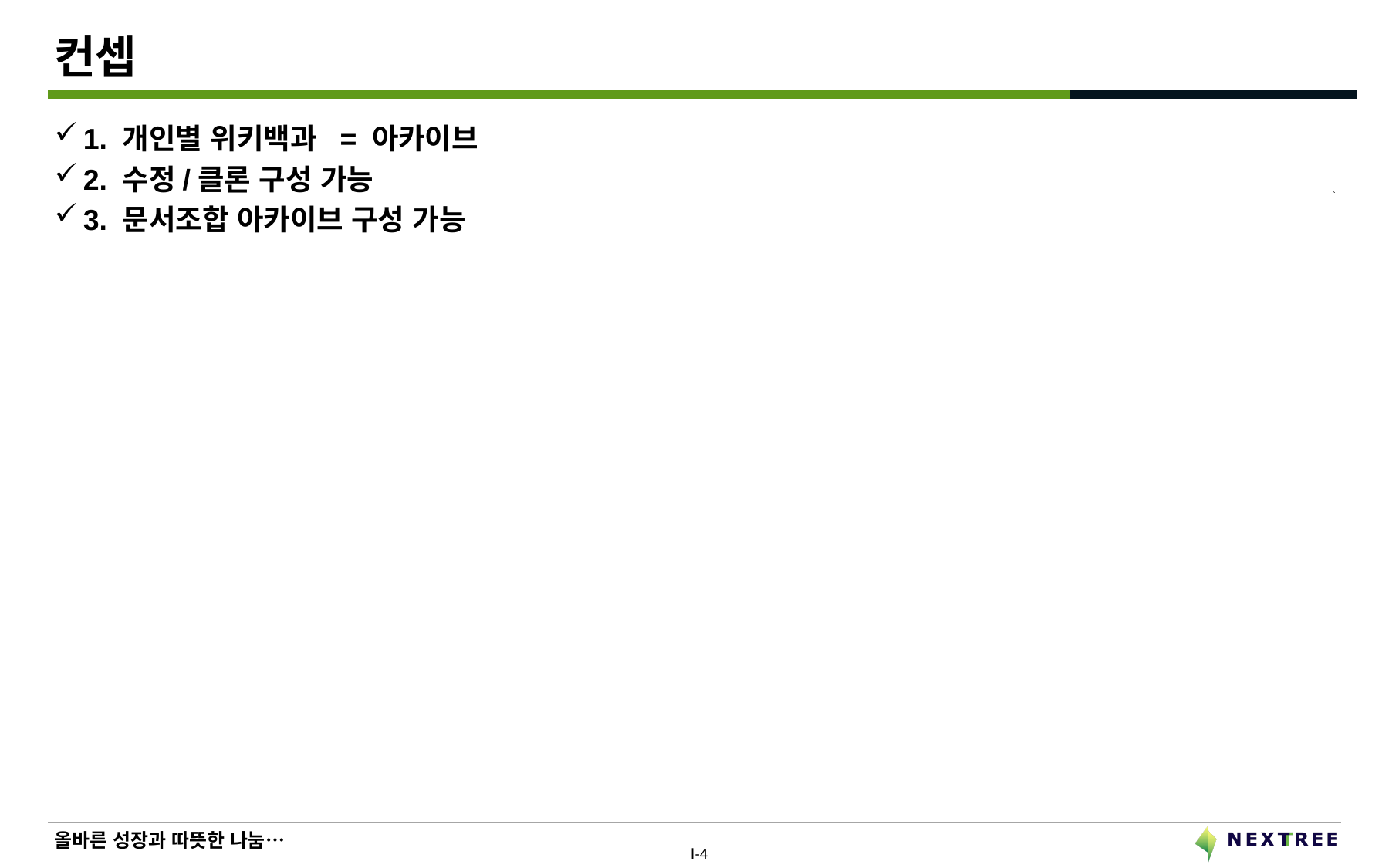

# 컨셉
1. 개인별 위키백과  = 아카이브
2. 수정/클론 구성 가능
3. 문서조합 아카이브 구성 가능